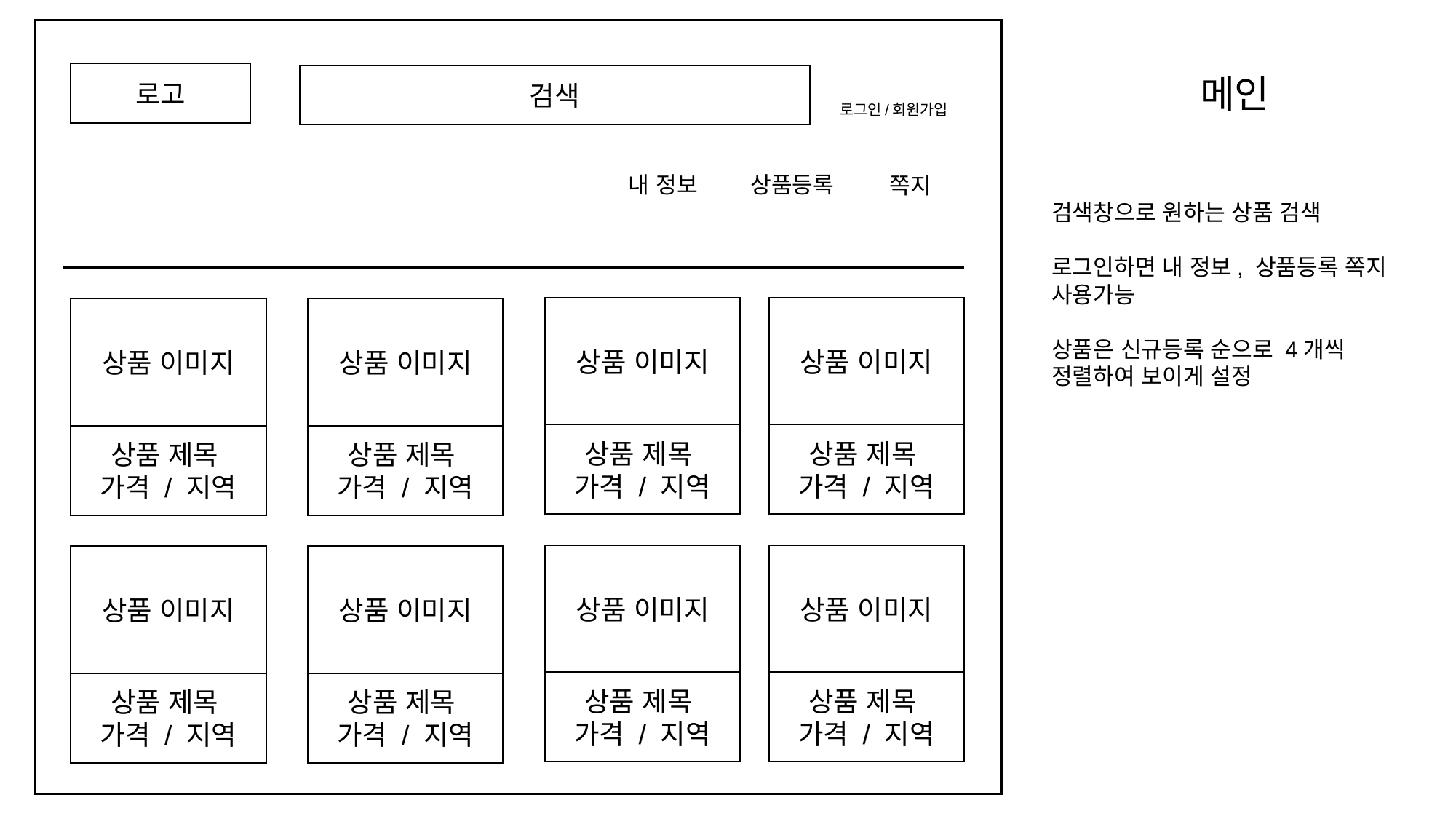

로고
검색
메인
로그인/회원가입
내 정보
상품등록
쪽지
검색창으로 원하는 상품 검색

로그인하면 내 정보, 상품등록 쪽지
사용가능

상품은 신규등록 순으로 4개씩 정렬하여 보이게 설정
상품 이미지
상품 제목
가격 / 지역
상품 이미지
상품 제목
가격 / 지역
상품 이미지
상품 제목
가격 / 지역
상품 이미지
상품 제목
가격 / 지역
상품 이미지
상품 제목
가격 / 지역
상품 이미지
상품 제목
가격 / 지역
상품 이미지
상품 제목
가격 / 지역
상품 이미지
상품 제목
가격 / 지역